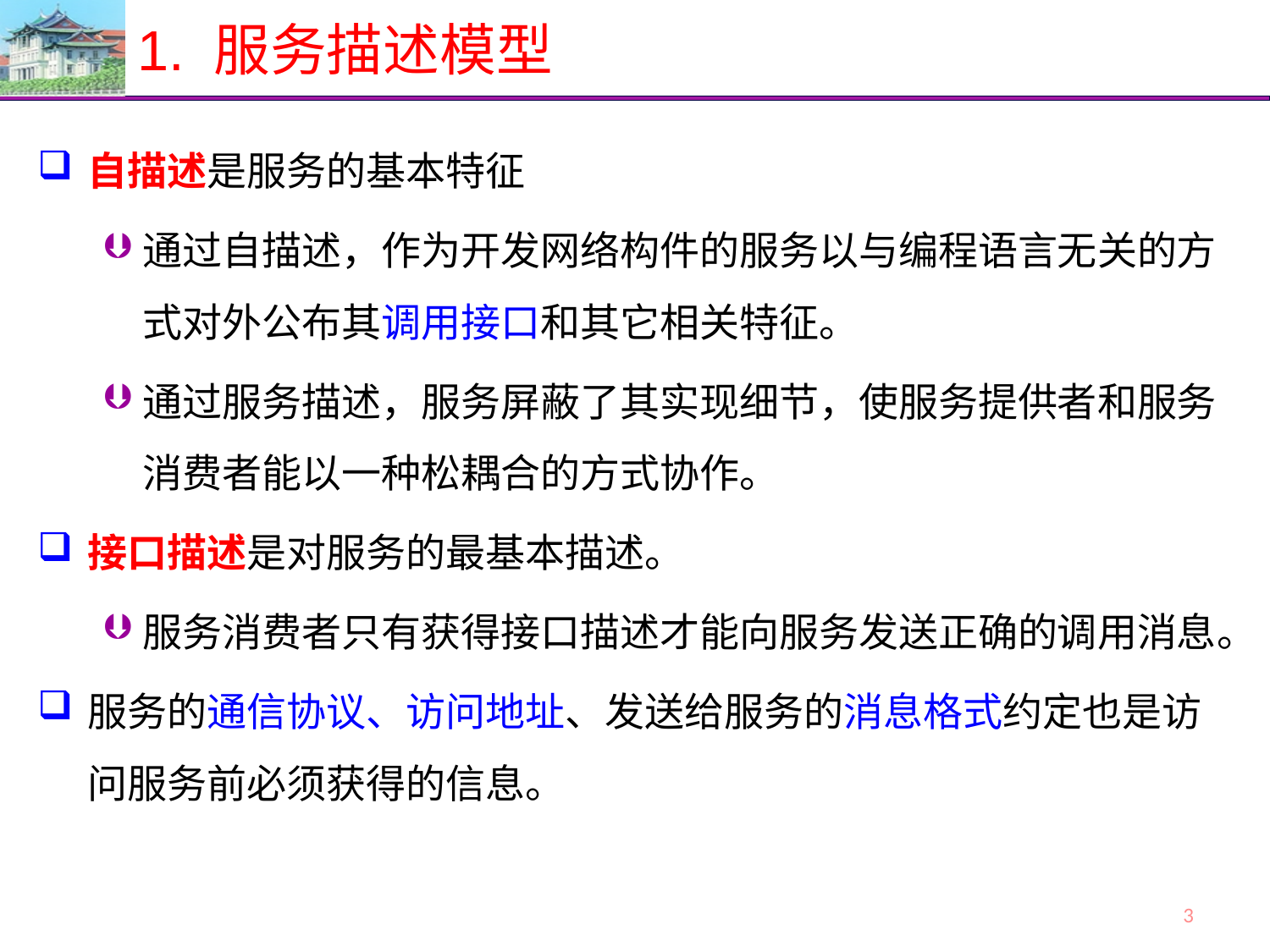

# 1. 服务描述模型
自描述是服务的基本特征
通过自描述，作为开发网络构件的服务以与编程语言无关的方式对外公布其调用接口和其它相关特征。
通过服务描述，服务屏蔽了其实现细节，使服务提供者和服务消费者能以一种松耦合的方式协作。
接口描述是对服务的最基本描述。
服务消费者只有获得接口描述才能向服务发送正确的调用消息。
服务的通信协议、访问地址、发送给服务的消息格式约定也是访问服务前必须获得的信息。
3